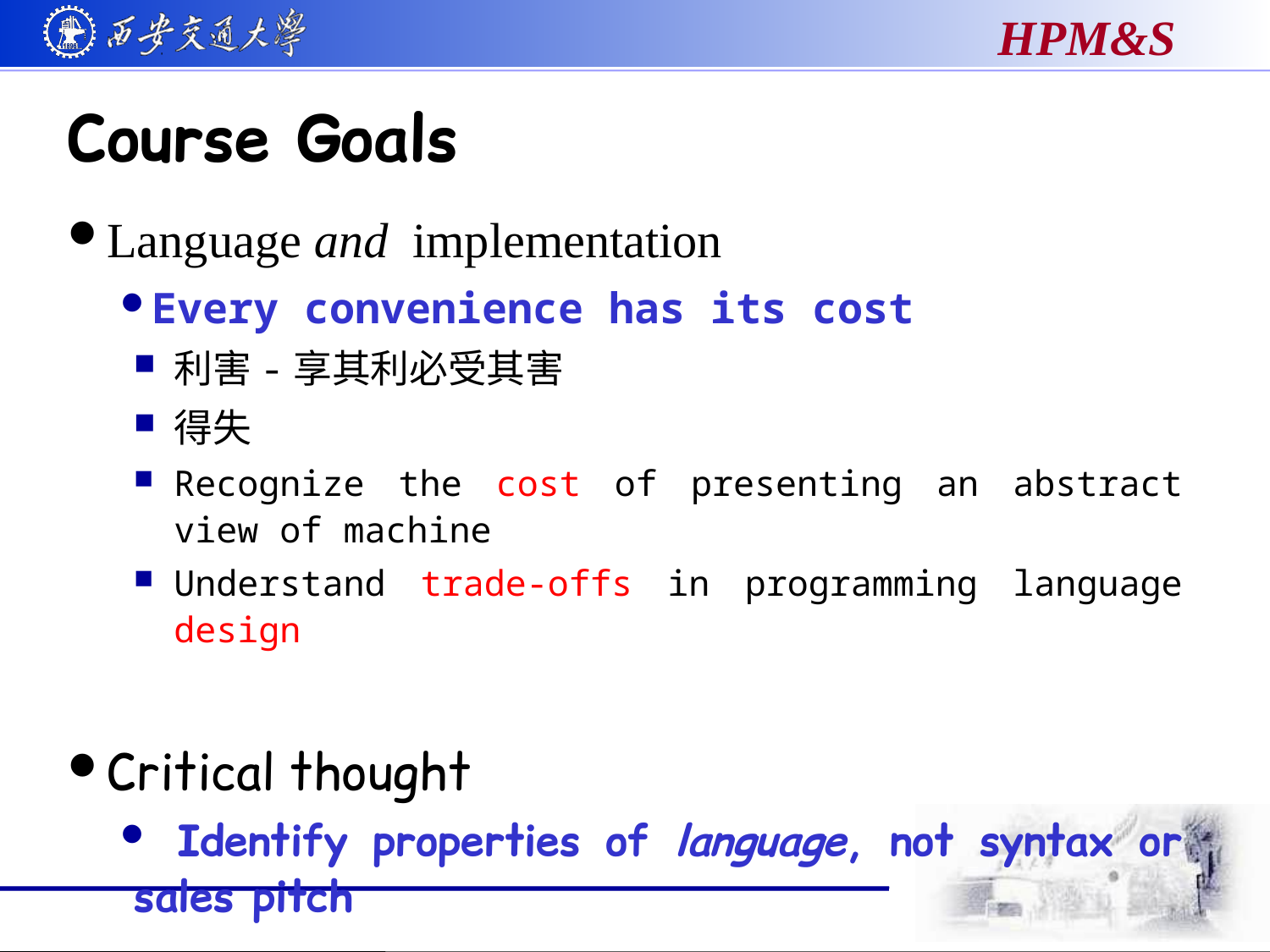

# Course Goals
Language and  implementation
Every convenience has its cost
利害-享其利必受其害
得失
Recognize the cost of presenting an abstract view of machine
Understand trade-offs in programming language design

Critical thought
 Identify properties of language, not syntax or sales pitch